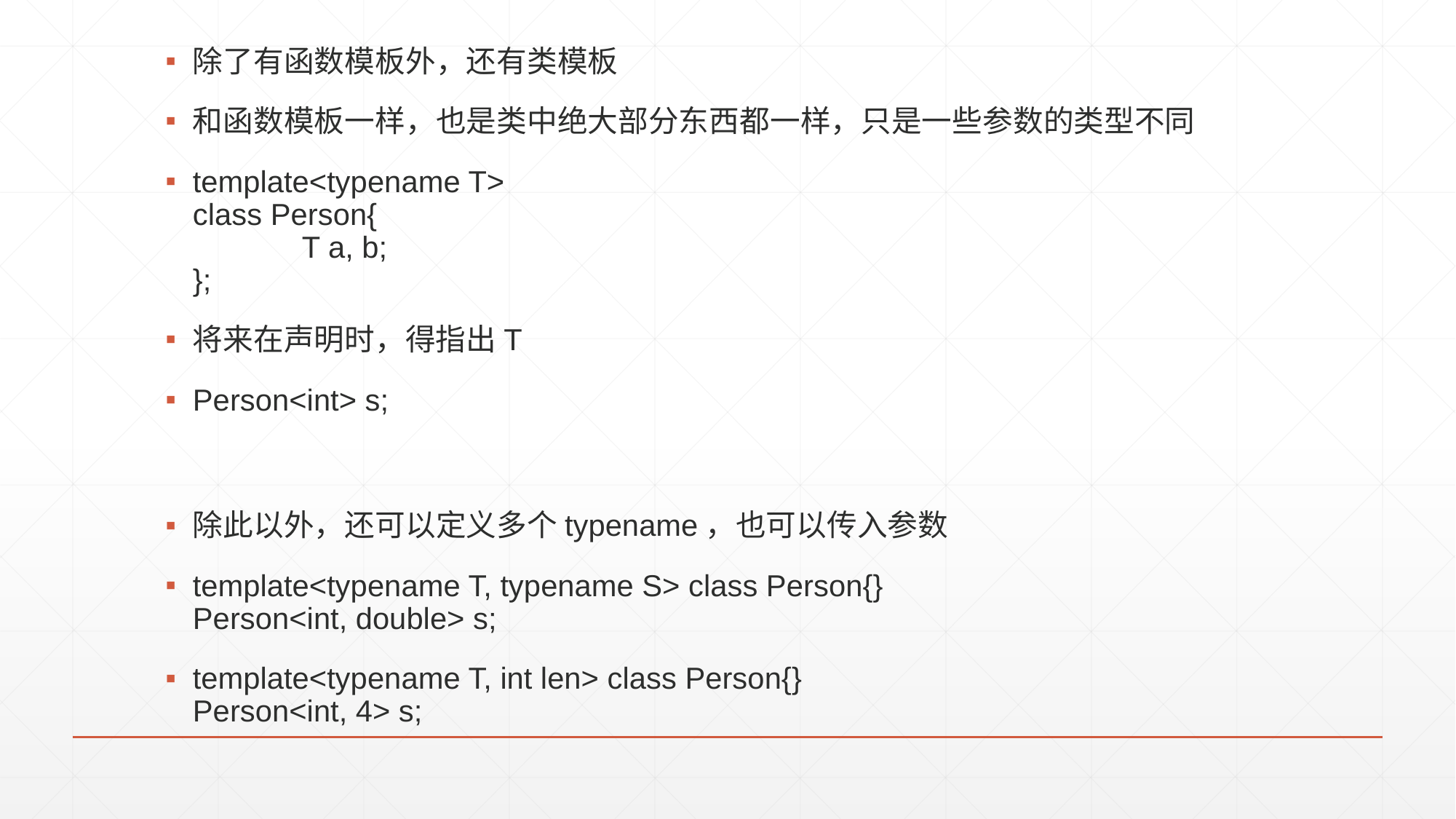

除了有函数模板外，还有类模板
和函数模板一样，也是类中绝大部分东西都一样，只是一些参数的类型不同
template<typename T>
class Person{
	T a, b;
};
将来在声明时，得指出T
Person<int> s;
除此以外，还可以定义多个typename，也可以传入参数
template<typename T, typename S> class Person{}
Person<int, double> s;
template<typename T, int len> class Person{}
Person<int, 4> s;